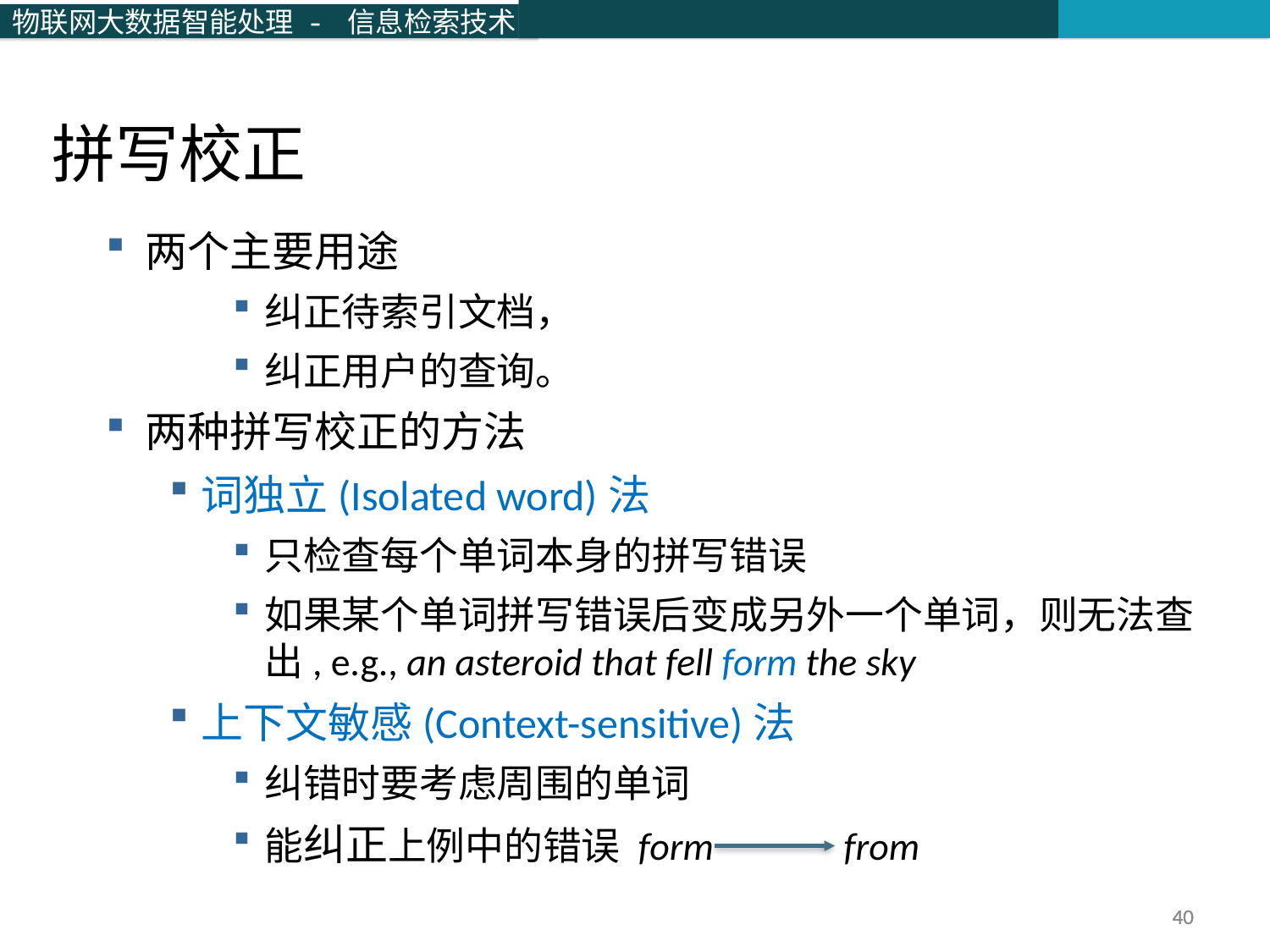

拼写校正
两个主要用途
纠正待索引文档，
纠正用户的查询。
两种拼写校正的方法
词独立(Isolated word)法
只检查每个单词本身的拼写错误
如果某个单词拼写错误后变成另外一个单词，则无法查出, e.g., an asteroid that fell form the sky
上下文敏感(Context-sensitive)法
纠错时要考虑周围的单词
能纠正上例中的错误 form               from
40
40